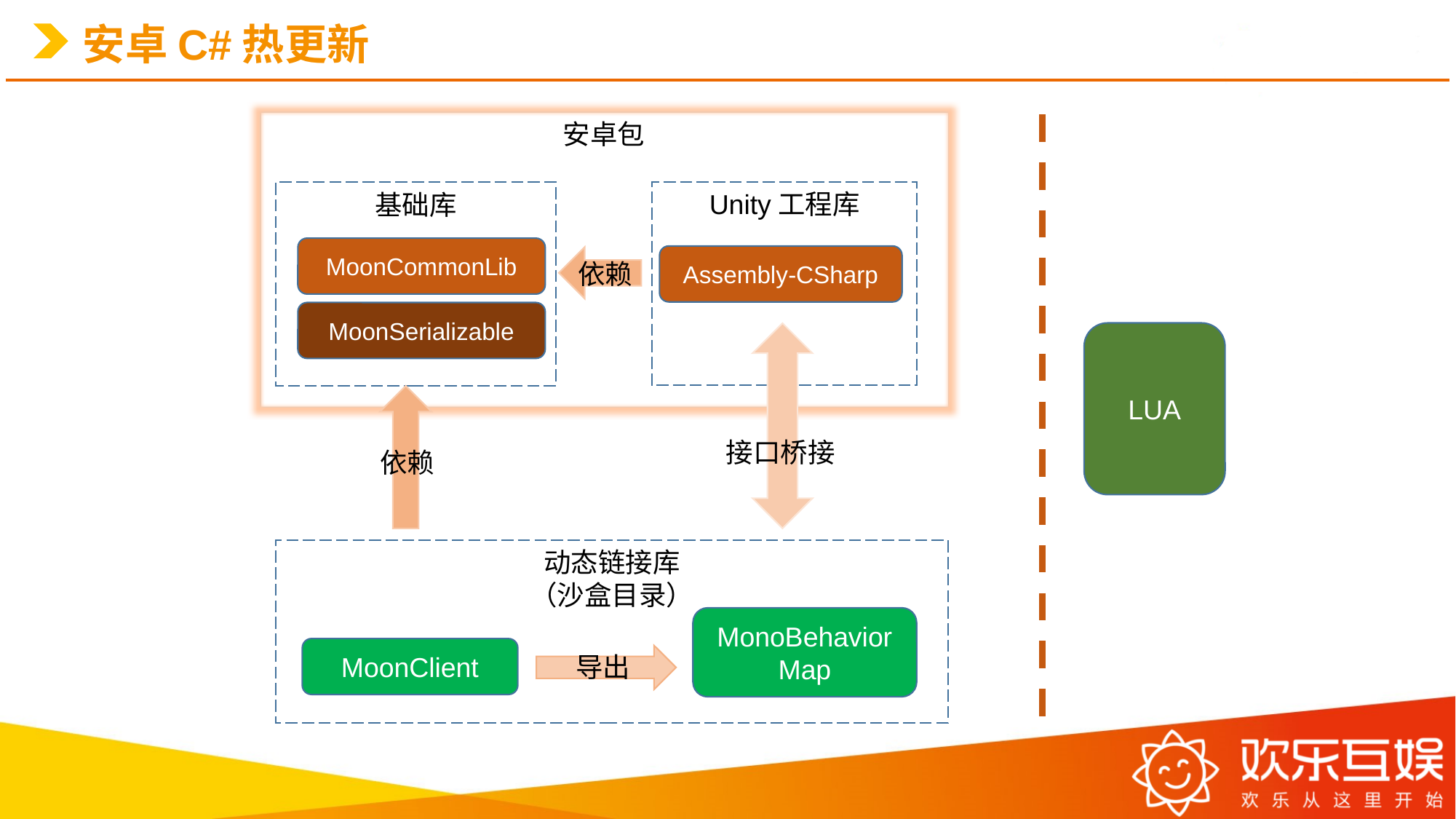

# 安卓C#热更新
安卓包
Unity工程库
基础库

MoonCommonLib
Assembly-CSharp
依赖
MoonSerializable
LUA

接口桥接
依赖
动态链接库
（沙盒目录）
MonoBehavior
Map
MoonClient
导出